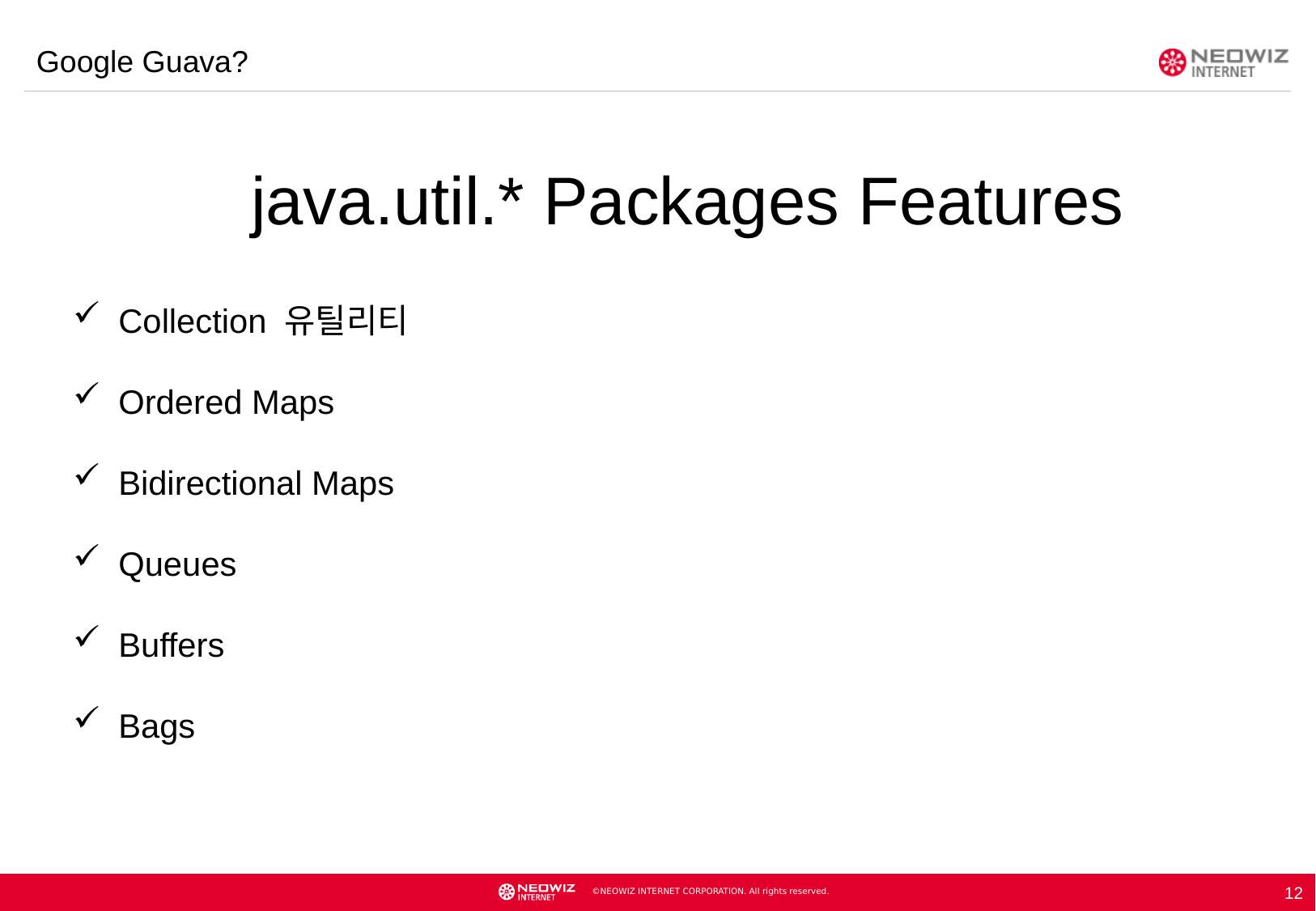

Google Guava?

java.util.* Packages Features

Collection 유틸리티

Ordered Maps

Bidirectional Maps

Queues

Buffers

Bags
12